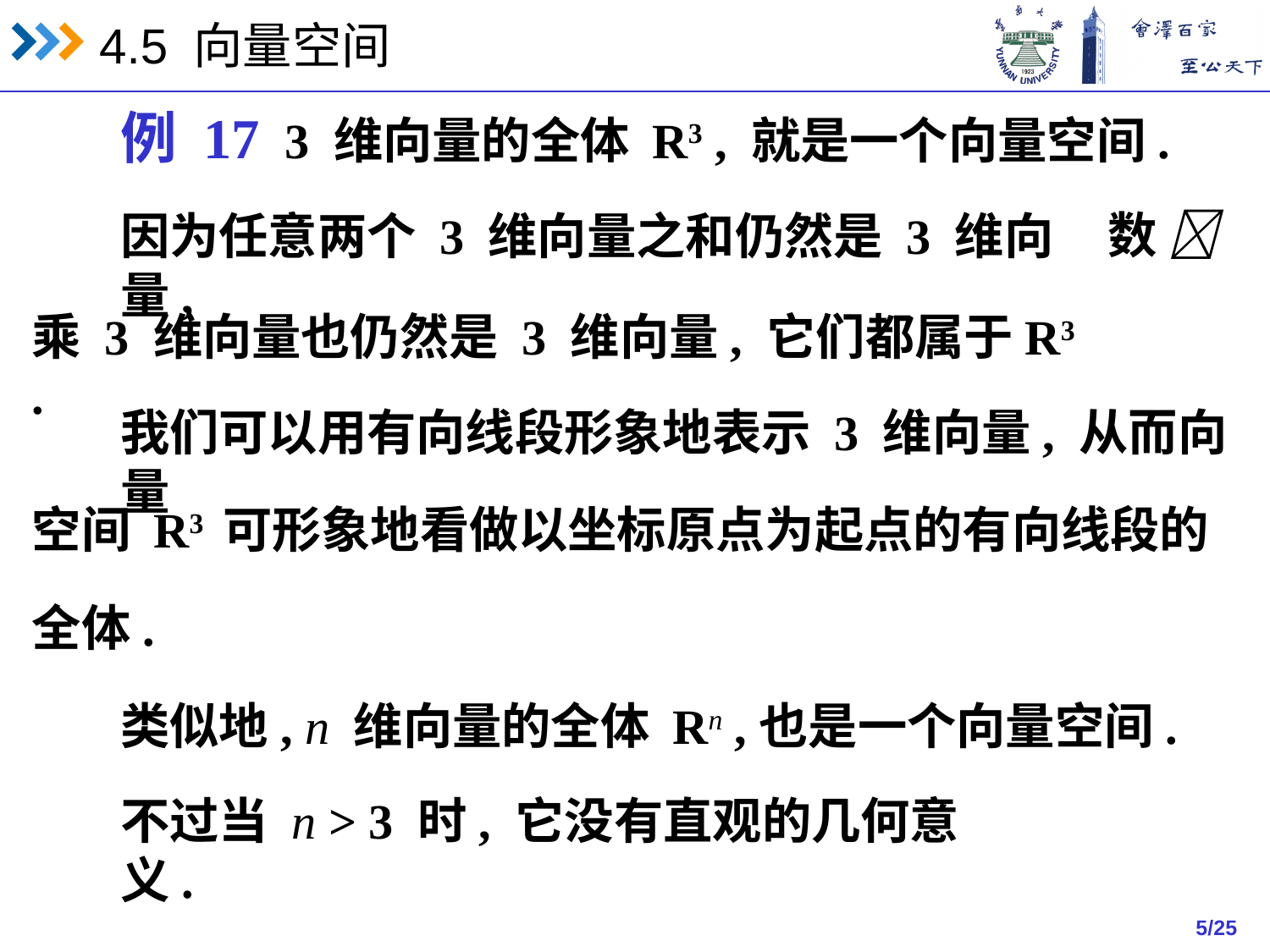

例 17  3 维向量的全体 R3 , 就是一个向量空间.
数 λ
因为任意两个 3 维向量之和仍然是 3 维向量,
乘 3 维向量也仍然是 3 维向量, 它们都属于R3 .
我们可以用有向线段形象地表示 3 维向量, 从而向量
空间 R3 可形象地看做以坐标原点为起点的有向线段的
全体.
类似地, n 维向量的全体 Rn ,也是一个向量空间.
不过当 n > 3 时, 它没有直观的几何意义.